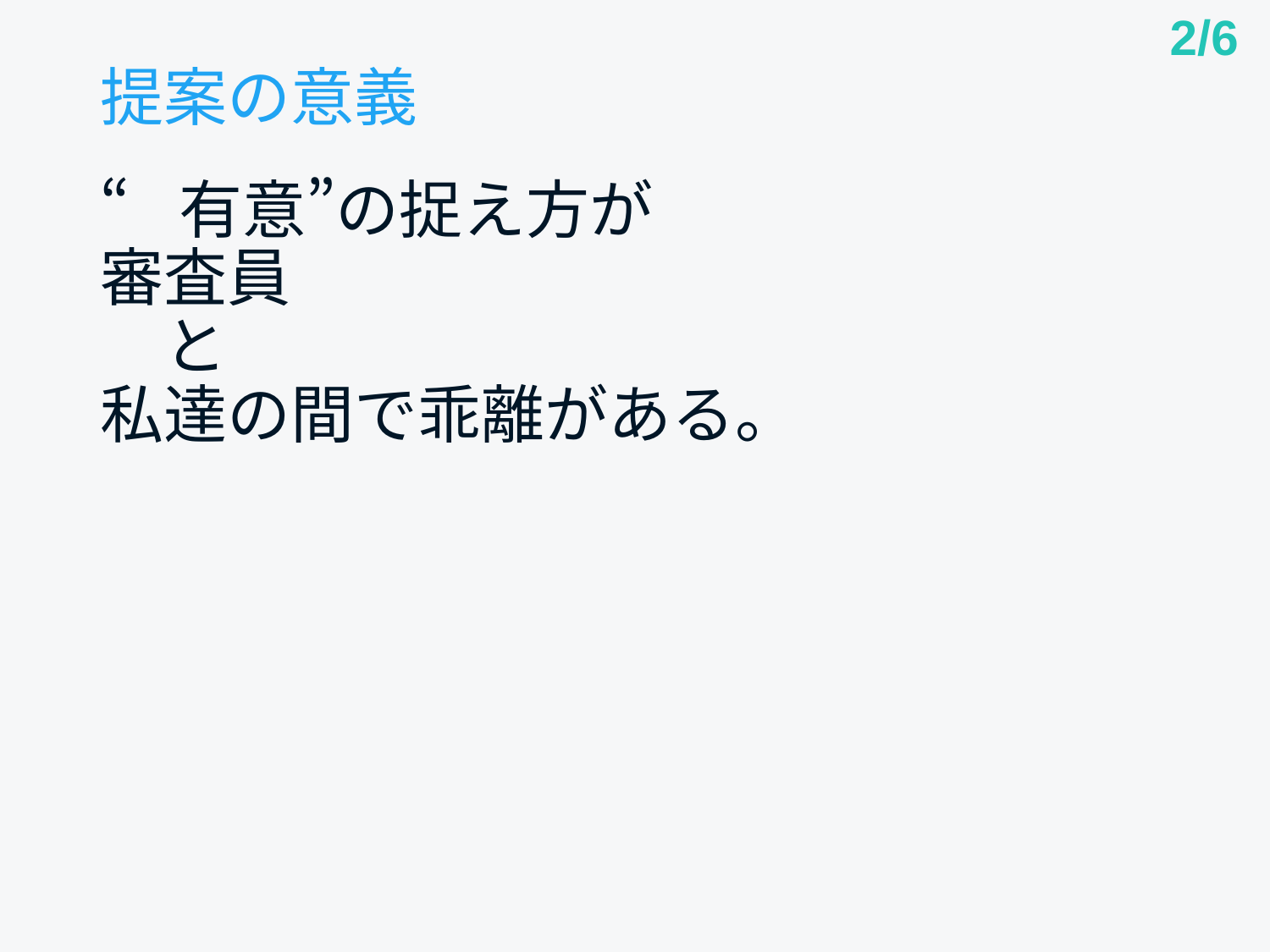

2/6
# 提案の意義
“有意”の捉え方が
審査員
　と
私達の間で乖離がある。